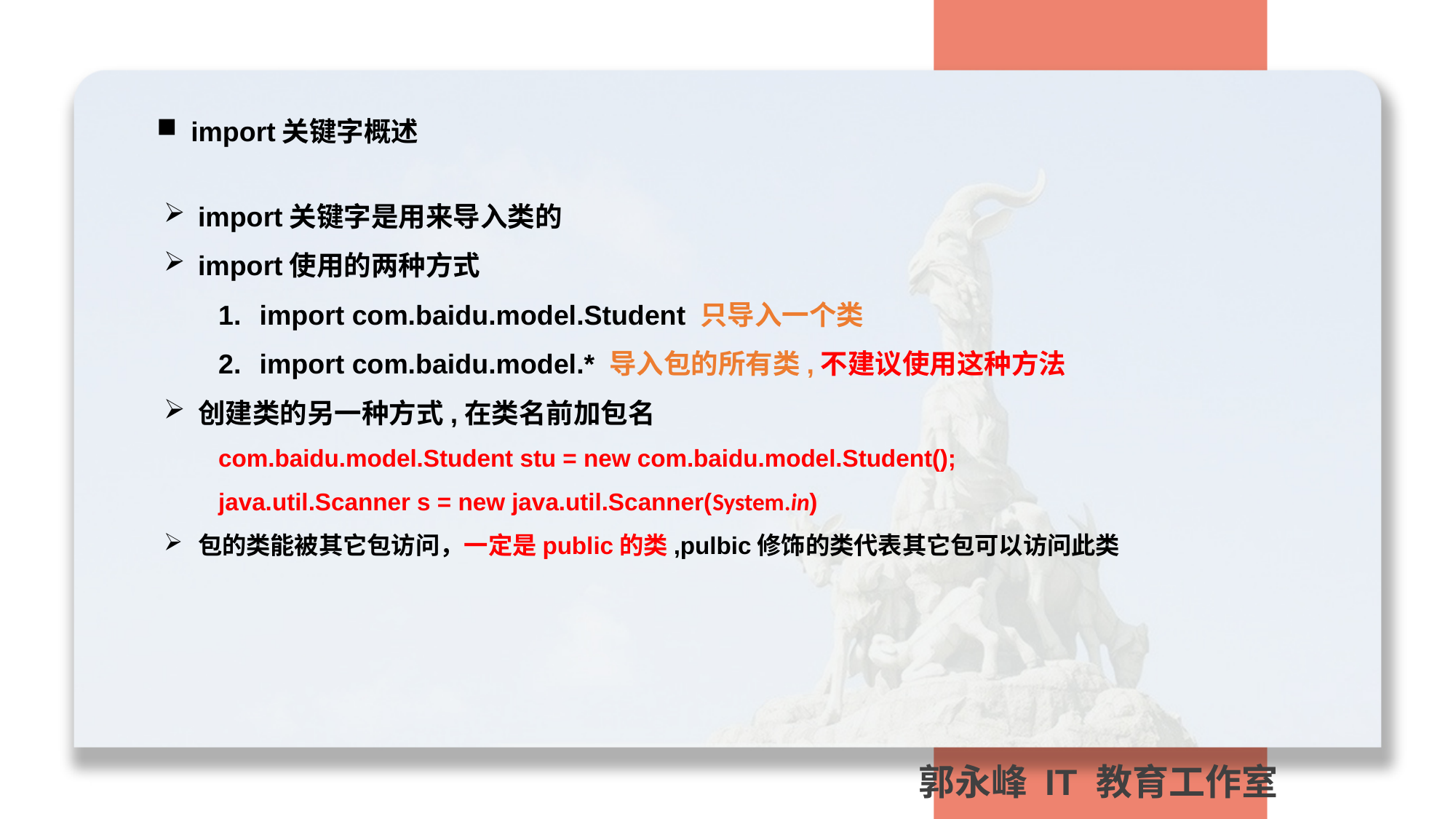

import关键字概述
import关键字是用来导入类的
import使用的两种方式
import com.baidu.model.Student 只导入一个类
import com.baidu.model.* 导入包的所有类,不建议使用这种方法
创建类的另一种方式,在类名前加包名
com.baidu.model.Student stu = new com.baidu.model.Student();
java.util.Scanner s = new java.util.Scanner(System.in)
包的类能被其它包访问，一定是public的类,pulbic修饰的类代表其它包可以访问此类